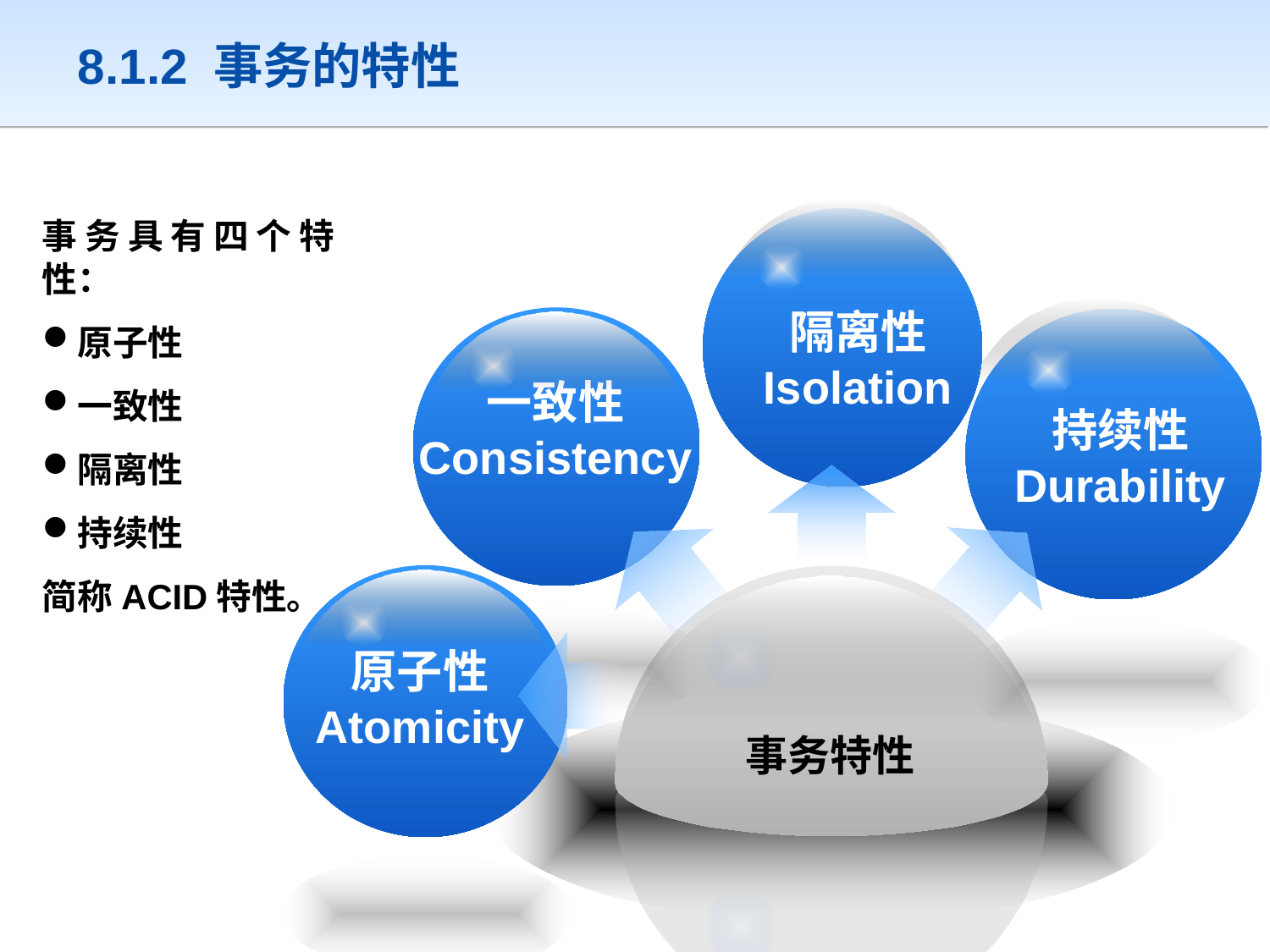

8.1.2 事务的特性

事务具有四个特性：
原子性
一致性
隔离性
持续性
简称ACID特性。

隔离性
Isolation

持续性
Durability

一致性
Consistency

原子性
Atomicity

事务特性